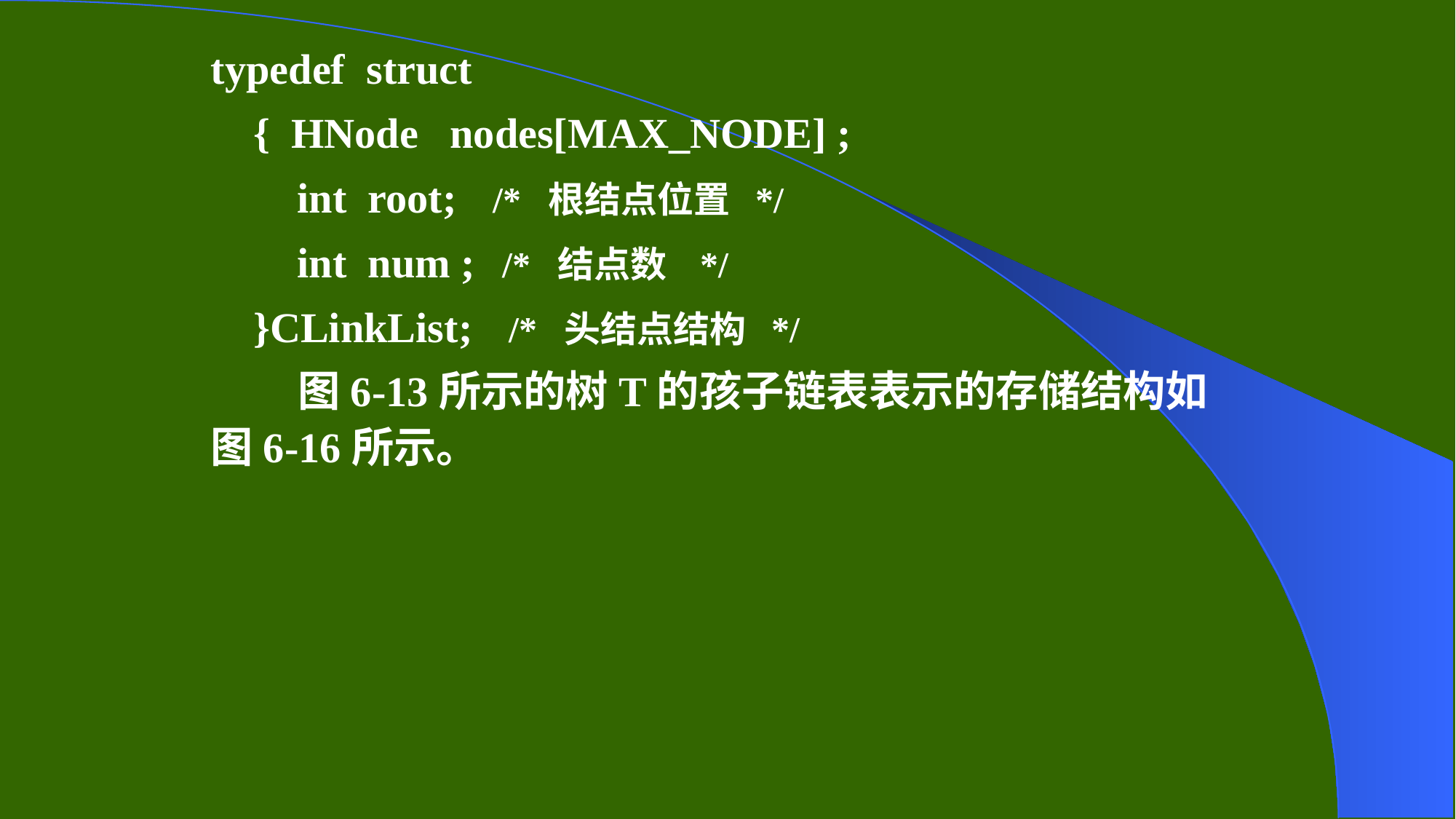

typedef  struct
{  HNode   nodes[MAX_NODE] ;
int  root;    /*  根结点位置  */
int  num ;   /*  结点数   */
}CLinkList;    /*  头结点结构  */
        图6-13所示的树T的孩子链表表示的存储结构如图6-16所示。